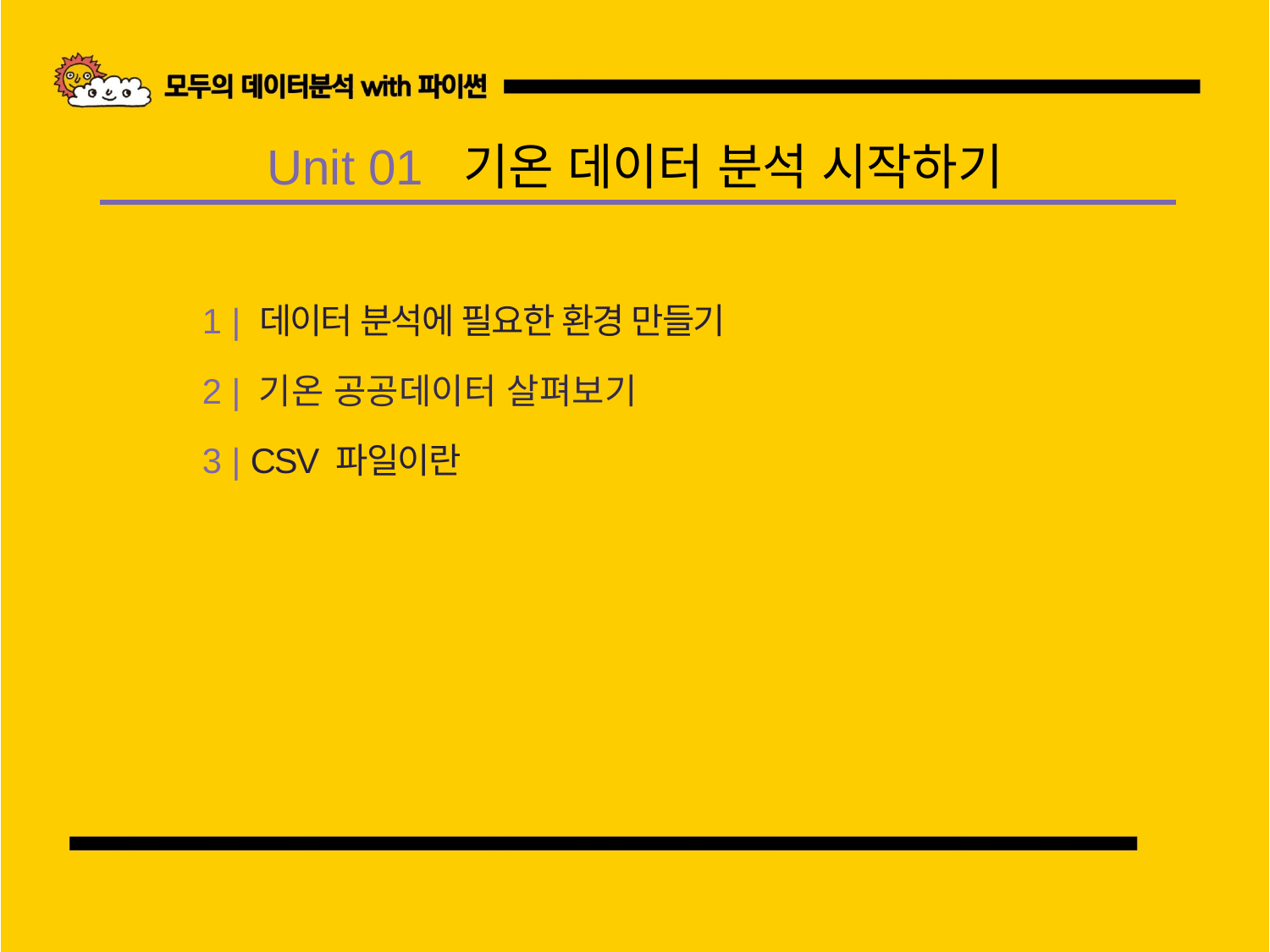

Unit 01  기온 데이터 분석 시작하기

1 | 데이터 분석에 필요한 환경 만들기
2 | 기온 공공데이터 살펴보기
3 | CSV 파일이란